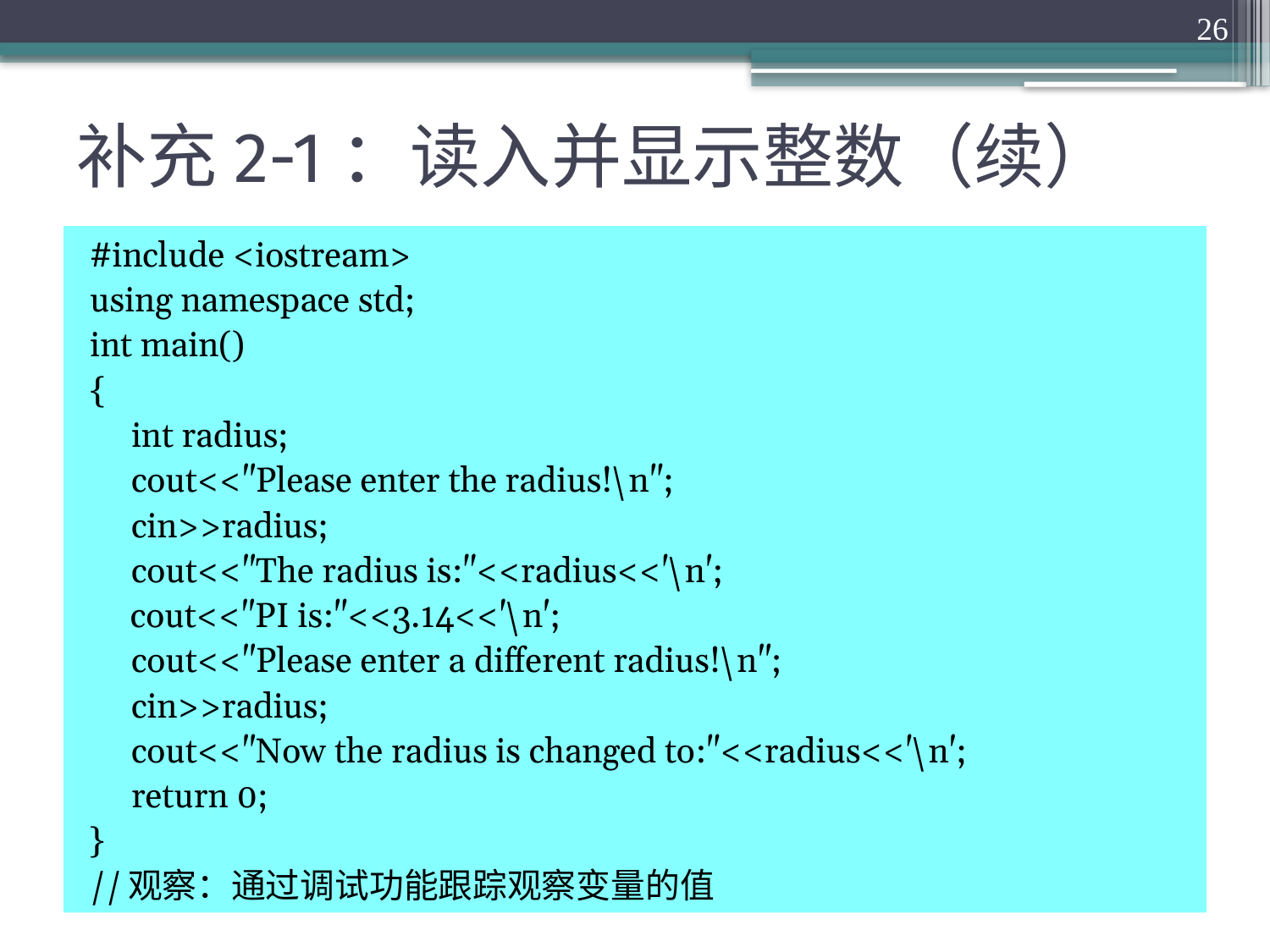

26
# 补充2-1：读入并显示整数（续）
#include <iostream>
using namespace std;
int main()
{
     int radius;
     cout<<"Please enter the radius!\n";
     cin>>radius;
     cout<<"The radius is:"<<radius<<'\n';
  	 cout<<"PI is:"<<3.14<<'\n';
     cout<<"Please enter a different radius!\n";
     cin>>radius;
     cout<<"Now the radius is changed to:"<<radius<<'\n';
     return 0;
}
//观察：通过调试功能跟踪观察变量的值